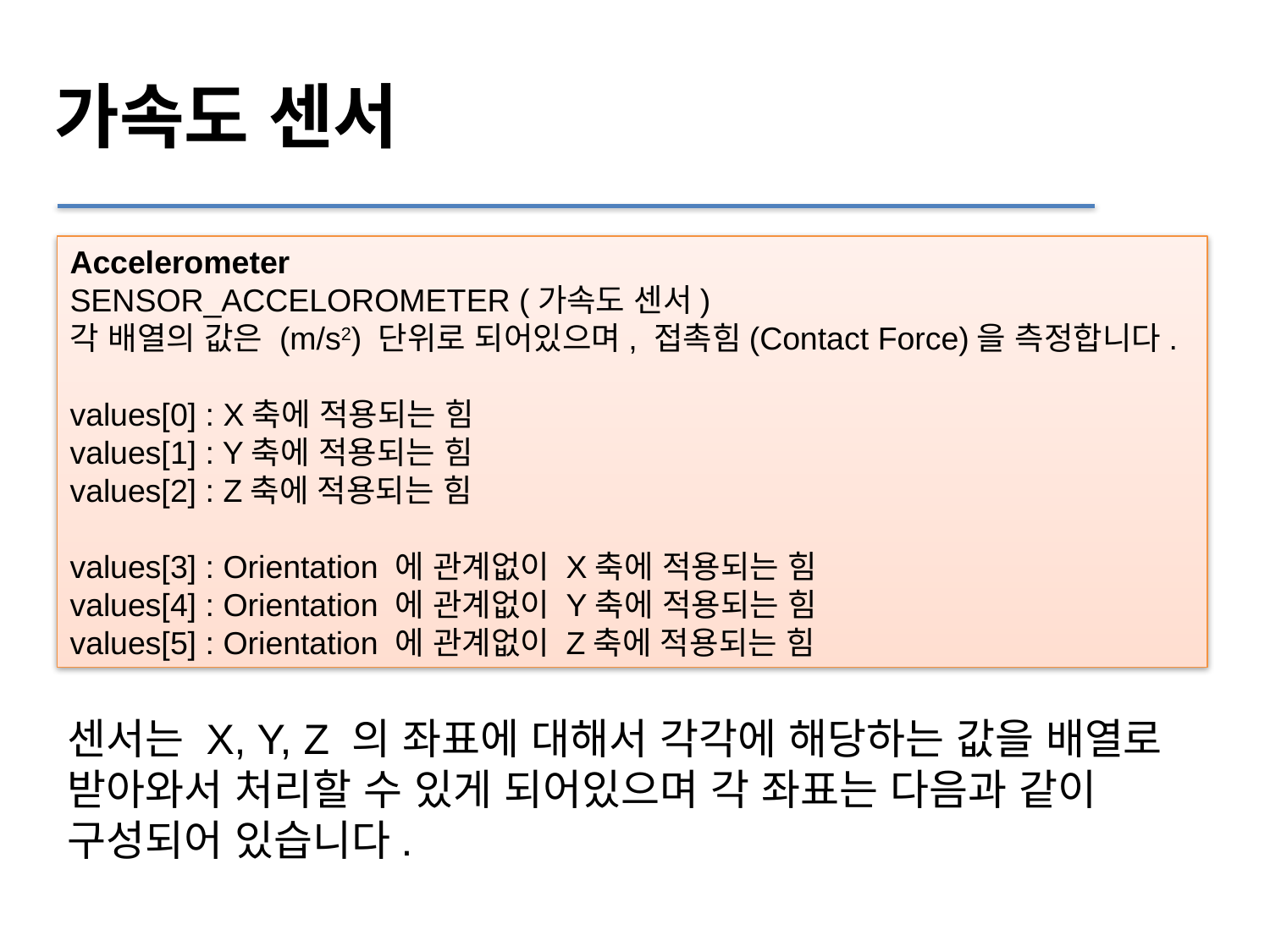

가속도 센서
Accelerometer
SENSOR_ACCELOROMETER (가속도 센서)
각 배열의 값은 (m/s2) 단위로 되어있으며, 접촉힘(Contact Force)을 측정합니다.
values[0] : X축에 적용되는 힘
values[1] : Y축에 적용되는 힘
values[2] : Z축에 적용되는 힘

values[3] : Orientation 에 관계없이 X축에 적용되는 힘
values[4] : Orientation 에 관계없이 Y축에 적용되는 힘
values[5] : Orientation 에 관계없이 Z축에 적용되는 힘
센서는 X, Y, Z 의 좌표에 대해서 각각에 해당하는 값을 배열로 받아와서 처리할 수 있게 되어있으며 각 좌표는 다음과 같이 구성되어 있습니다.